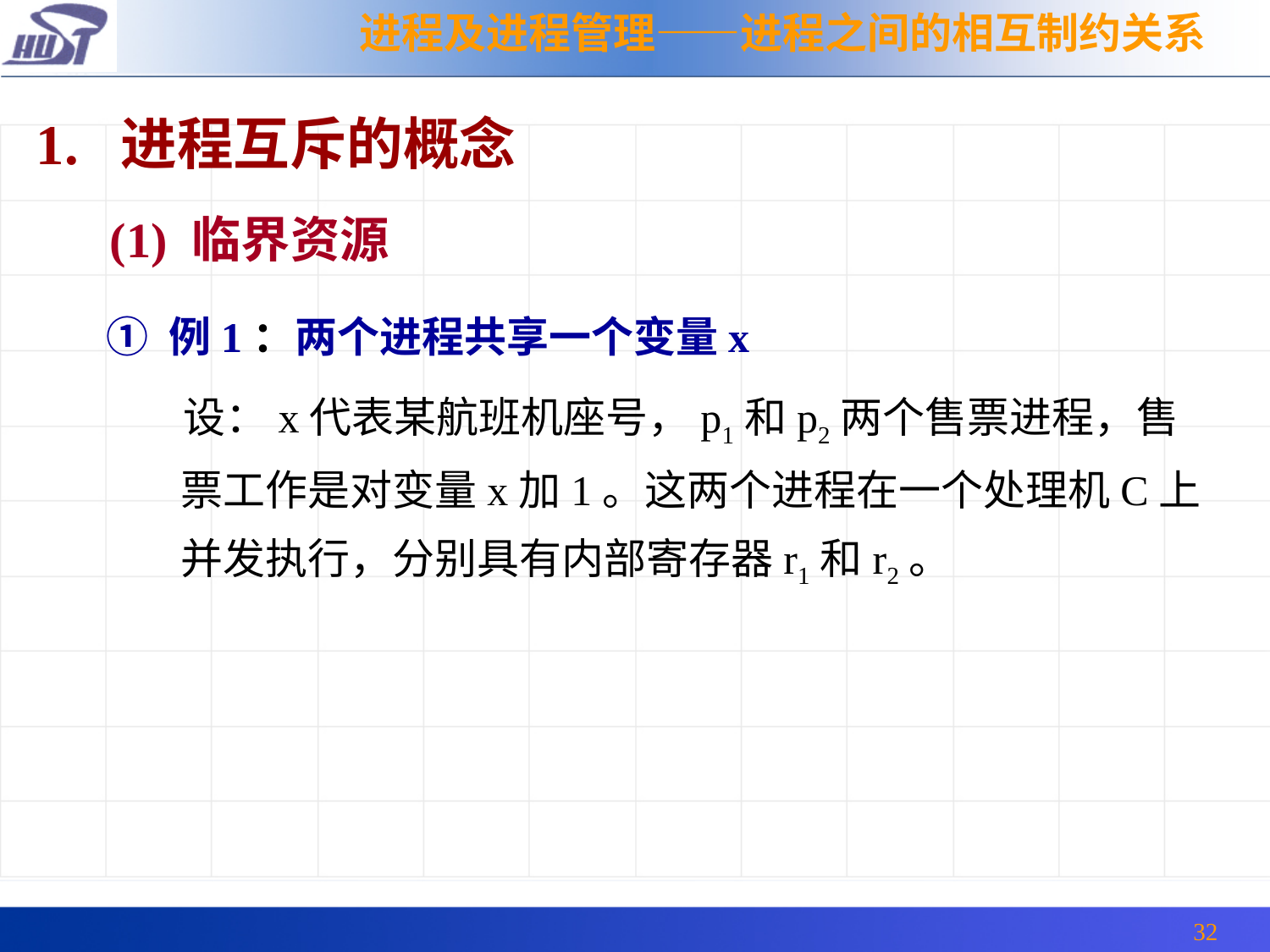

进程及进程管理——进程之间的相互制约关系
1.  进程互斥的概念
      (1) 临界资源
① 例1：两个进程共享一个变量x
       设：x代表某航班机座号，p1和p2两个售票进程，售票工作是对变量x加1。这两个进程在一个处理机C上并发执行，分别具有内部寄存器r1和r2。
32